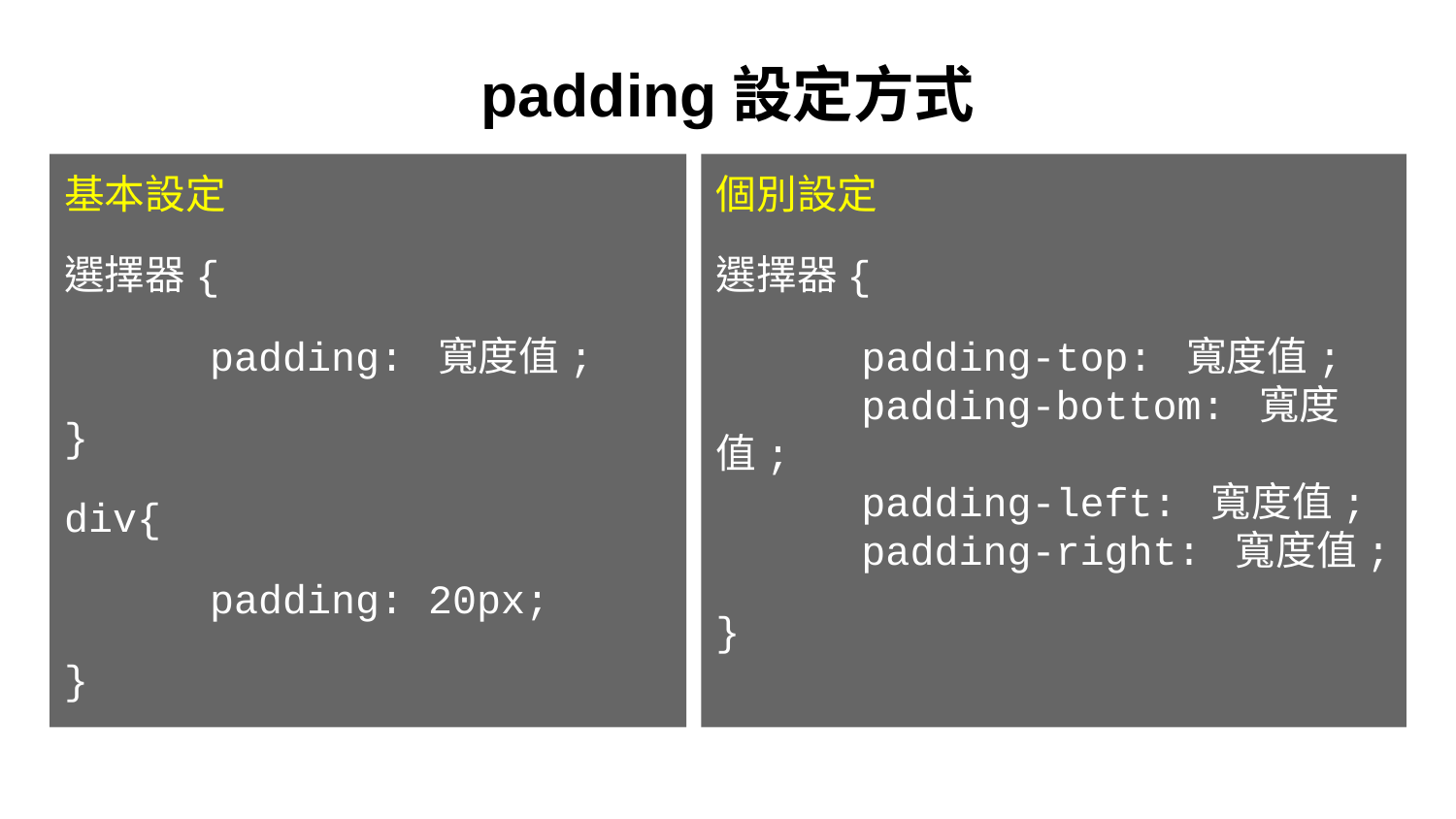

padding設定方式
個別設定
選擇器{
	padding-top: 寬度值;
	padding-bottom: 寬度值;
	padding-left: 寬度值;
	padding-right: 寬度值;
}
基本設定
選擇器{
	padding: 寬度值;
}
div{
	padding: 20px;
}